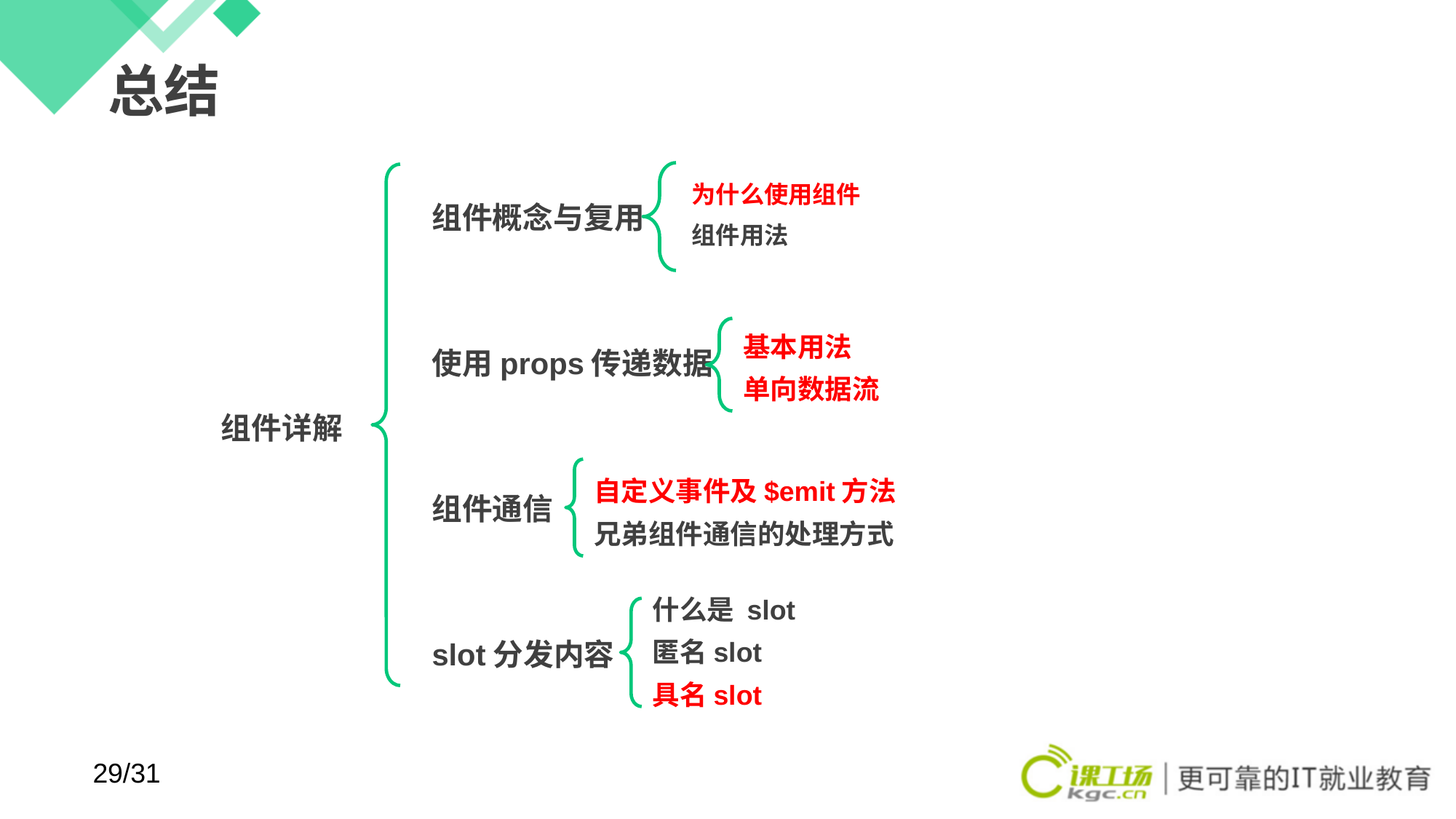

# 总结
为什么使用组件
组件用法

组件概念与复用

使用props传递数据

组件通信

slot分发内容

基本用法
单向数据流

组件详解

自定义事件及$emit方法
兄弟组件通信的处理方式
什么是 slot
匿名slot
具名slot